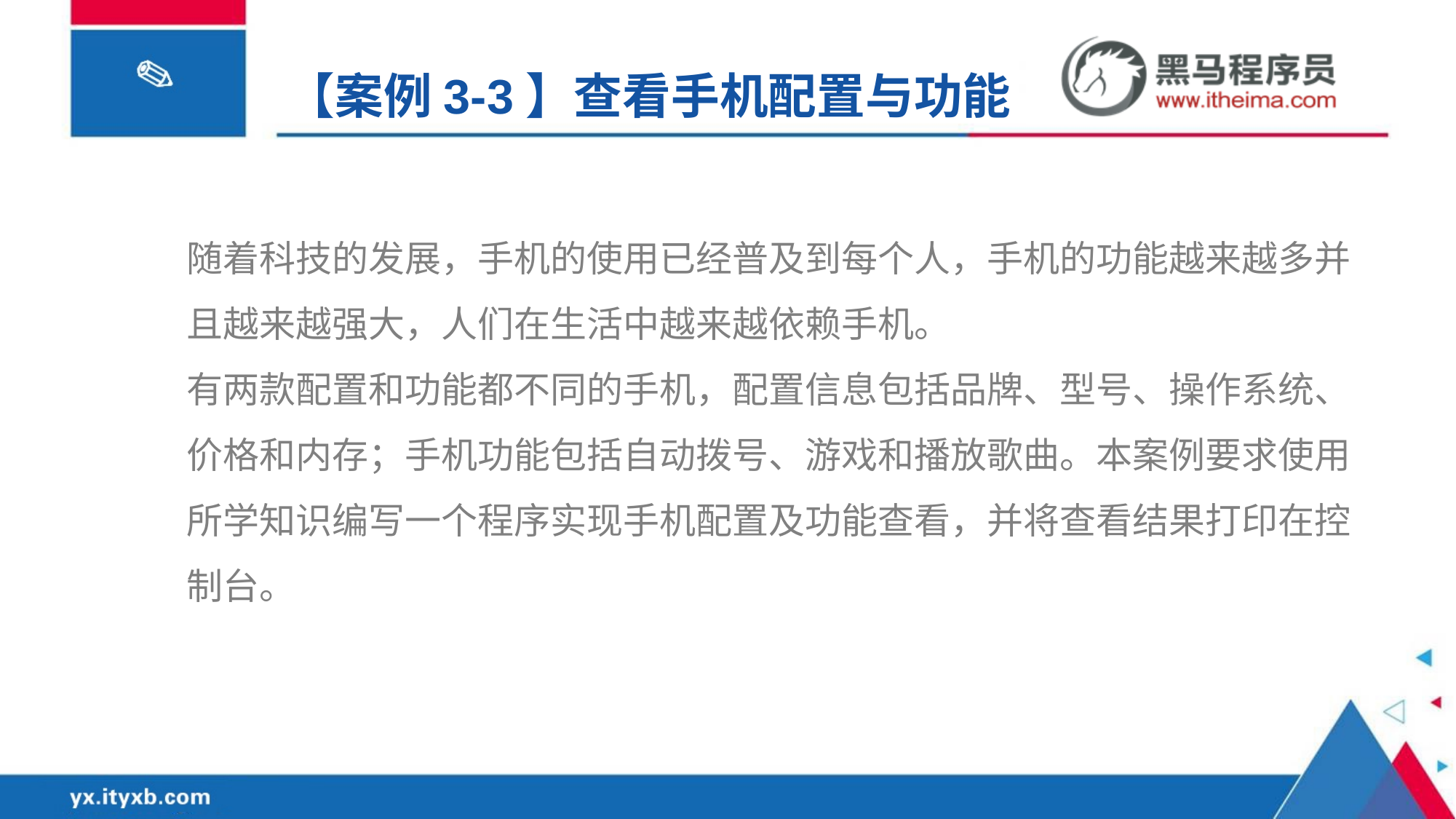

【案例3-3】查看手机配置与功能
随着科技的发展，手机的使用已经普及到每个人，手机的功能越来越多并且越来越强大，人们在生活中越来越依赖手机。
有两款配置和功能都不同的手机，配置信息包括品牌、型号、操作系统、价格和内存；手机功能包括自动拨号、游戏和播放歌曲。本案例要求使用所学知识编写一个程序实现手机配置及功能查看，并将查看结果打印在控制台。